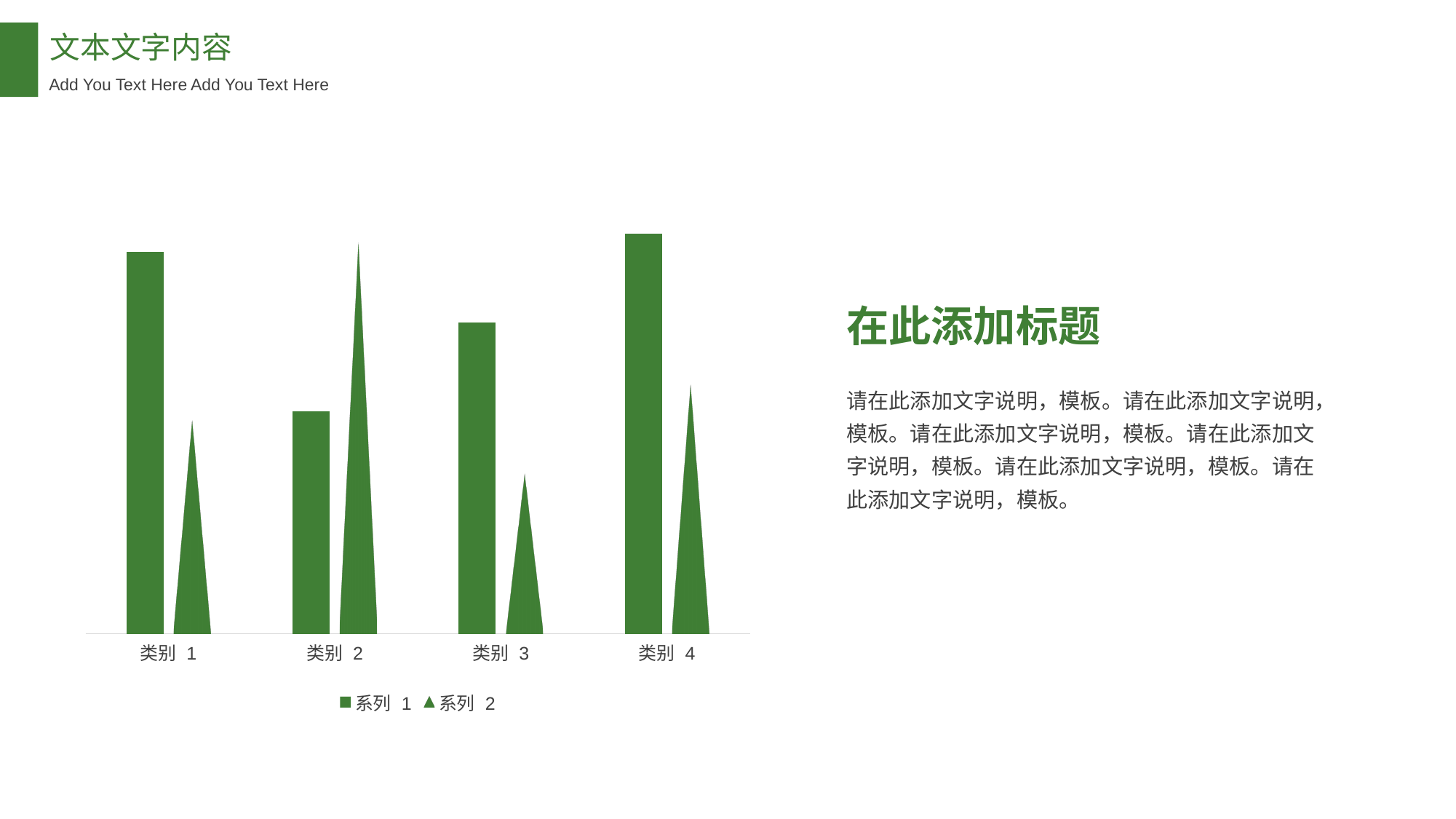

文本文字内容
Add You Text Here Add You Text Here

### Chart

| Category | 系列 1 | 系列 2 |
|---|---|---|
| 类别 1 | 4.3 | 2.4 |
| 类别 2 | 2.5 | 4.4 |
| 类别 3 | 3.5 | 1.8 |
| 类别 4 | 4.5 | 2.8 |
PPT模板下载：www.1ppt.com/moban/     行业PPT模板：www.1ppt.com/hangye/
节日PPT模板：www.1ppt.com/jieri/           PPT素材下载：www.1ppt.com/sucai/
PPT背景图片：www.1ppt.com/beijing/      PPT图表下载：www.1ppt.com/tubiao/
优秀PPT下载：www.1ppt.com/xiazai/        PPT教程： www.1ppt.com/powerpoint/
Word教程： www.1ppt.com/word/              Excel教程：www.1ppt.com/excel/
资料下载：www.1ppt.com/ziliao/                PPT课件下载：www.1ppt.com/kejian/
范文下载：www.1ppt.com/fanwen/             试卷下载：www.1ppt.com/shiti/
教案下载：www.1ppt.com/jiaoan/        PPT论坛：www.1ppt.cn

在此添加标题
请在此添加文字说明，模板。请在此添加文字说明，模板。请在此添加文字说明，模板。请在此添加文字说明，模板。请在此添加文字说明，模板。请在此添加文字说明，模板。